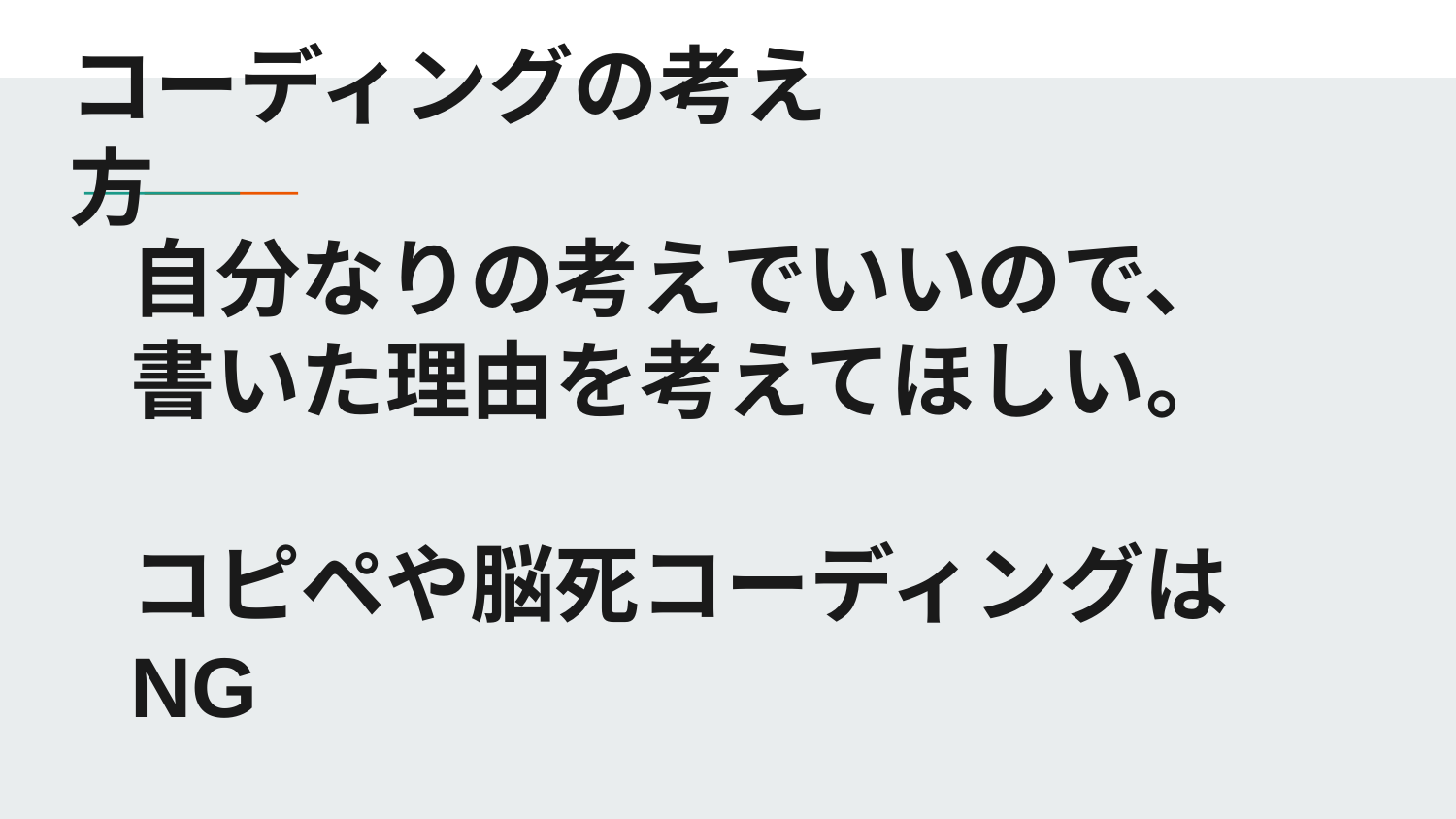

コーディングの考え方
# 自分なりの考えでいいので、
書いた理由を考えてほしい。

コピペや脳死コーディングはNG